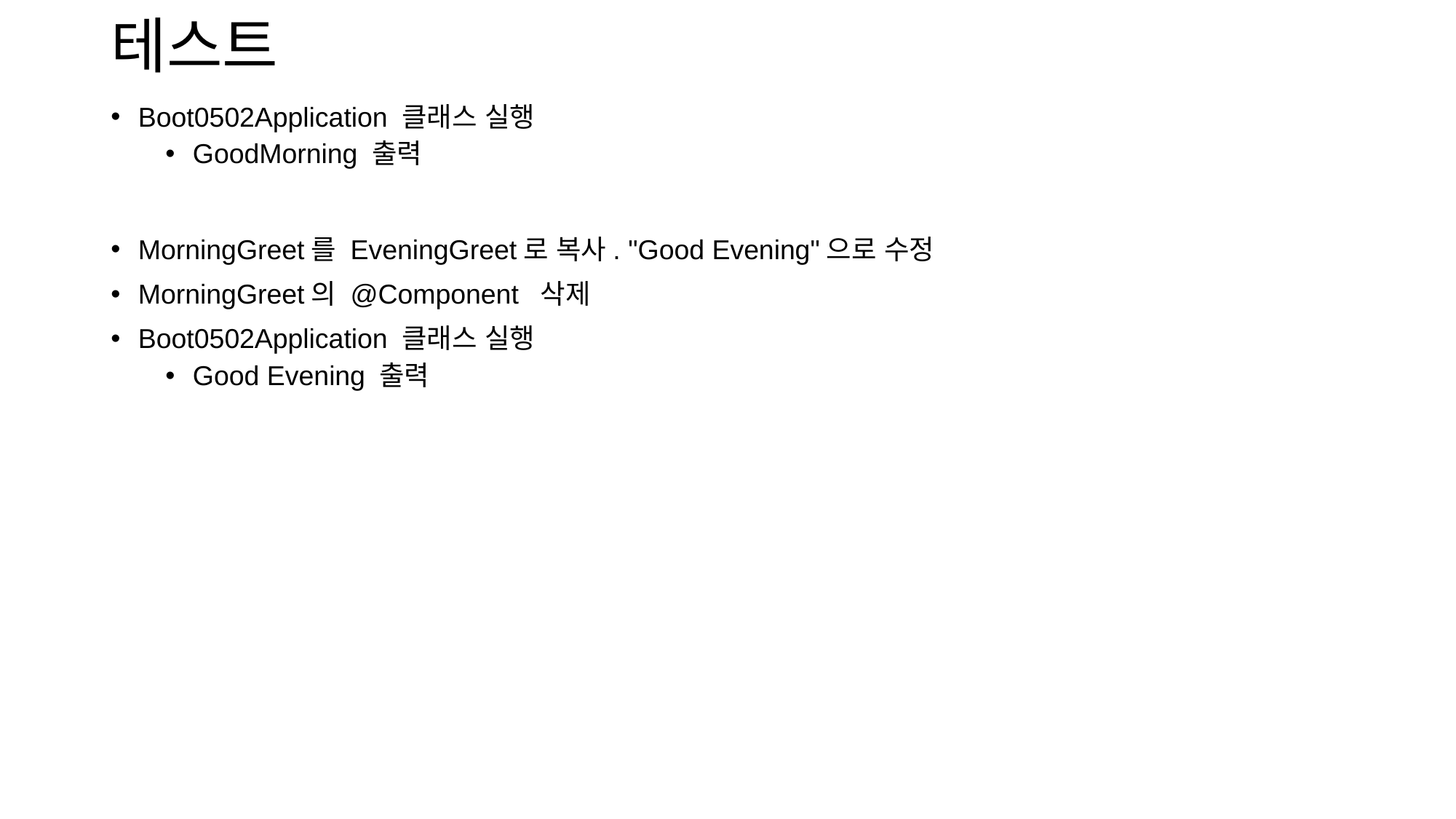

# 테스트
Boot0502Application 클래스 실행
GoodMorning 출력

MorningGreet를 EveningGreet로 복사. "Good Evening"으로 수정
MorningGreet의 @Component  삭제
Boot0502Application 클래스 실행
Good Evening 출력